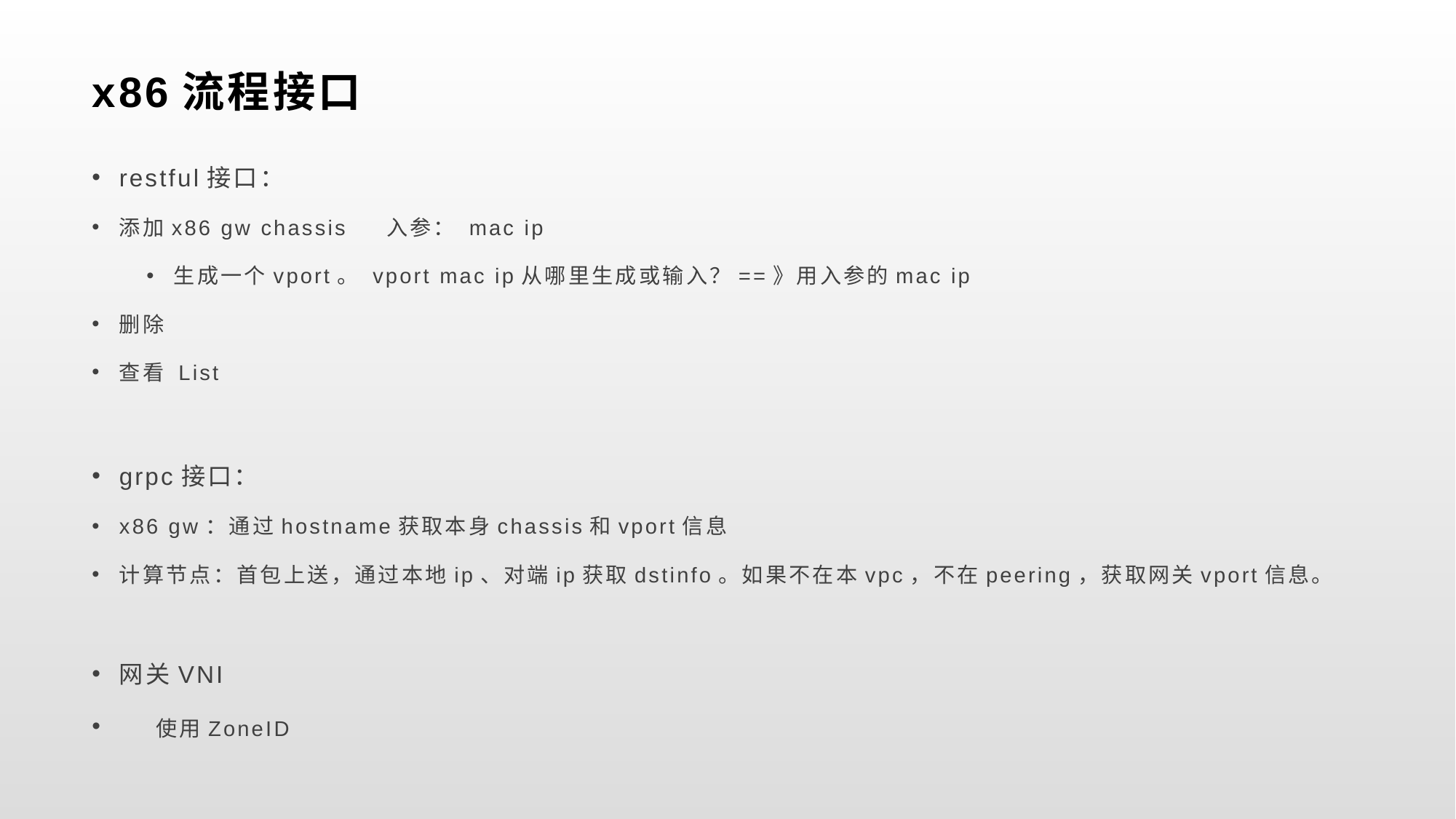

# x86流程接口
restful接口：
添加x86 gw chassis    入参： mac ip
生成一个vport。 vport mac ip从哪里生成或输入？==》用入参的mac ip
删除
查看 List

grpc接口：
x86 gw：通过hostname获取本身chassis和vport信息
计算节点：首包上送，通过本地ip、对端ip获取dstinfo。如果不在本vpc，不在peering，获取网关vport信息。

网关VNI
    使用ZoneID